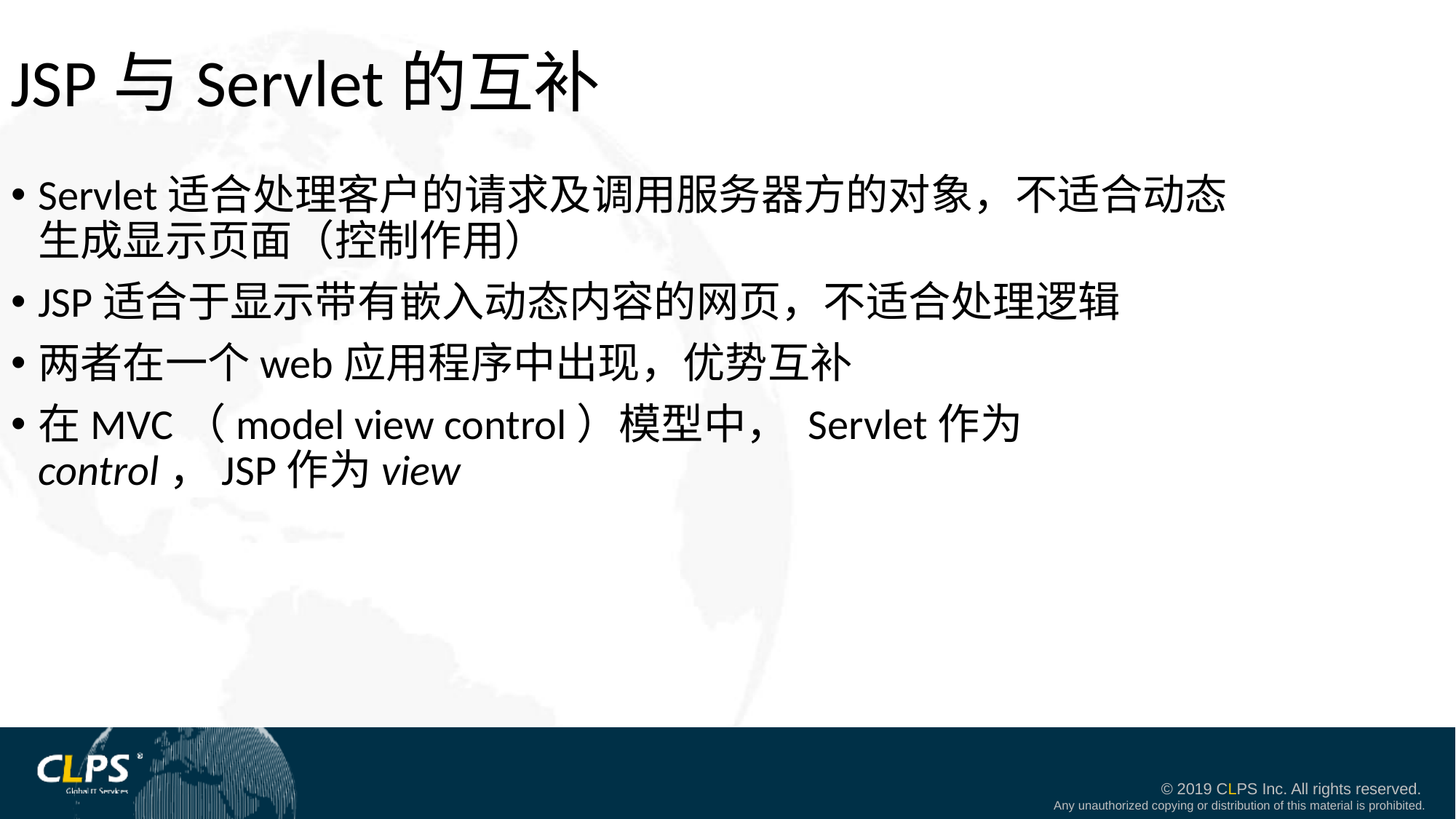

JSP与Servlet的互补
Servlet适合处理客户的请求及调用服务器方的对象，不适合动态生成显示页面（控制作用）
JSP适合于显示带有嵌入动态内容的网页，不适合处理逻辑
两者在一个web应用程序中出现，优势互补
在MVC（model view control）模型中， Servlet作为control，JSP作为view